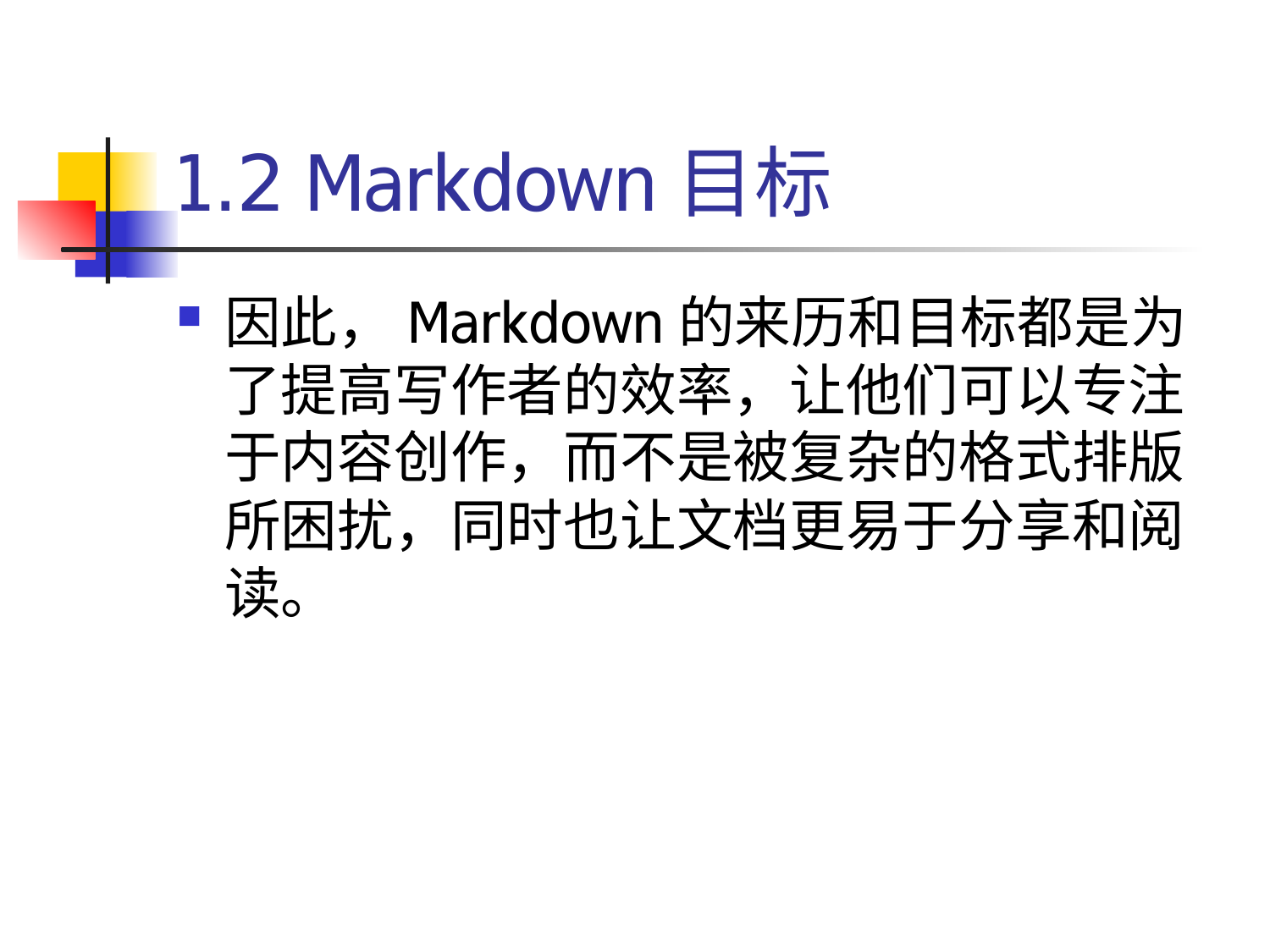

# 1.2 Markdown目标
因此，Markdown的来历和目标都是为了提高写作者的效率，让他们可以专注于内容创作，而不是被复杂的格式排版所困扰，同时也让文档更易于分享和阅读。